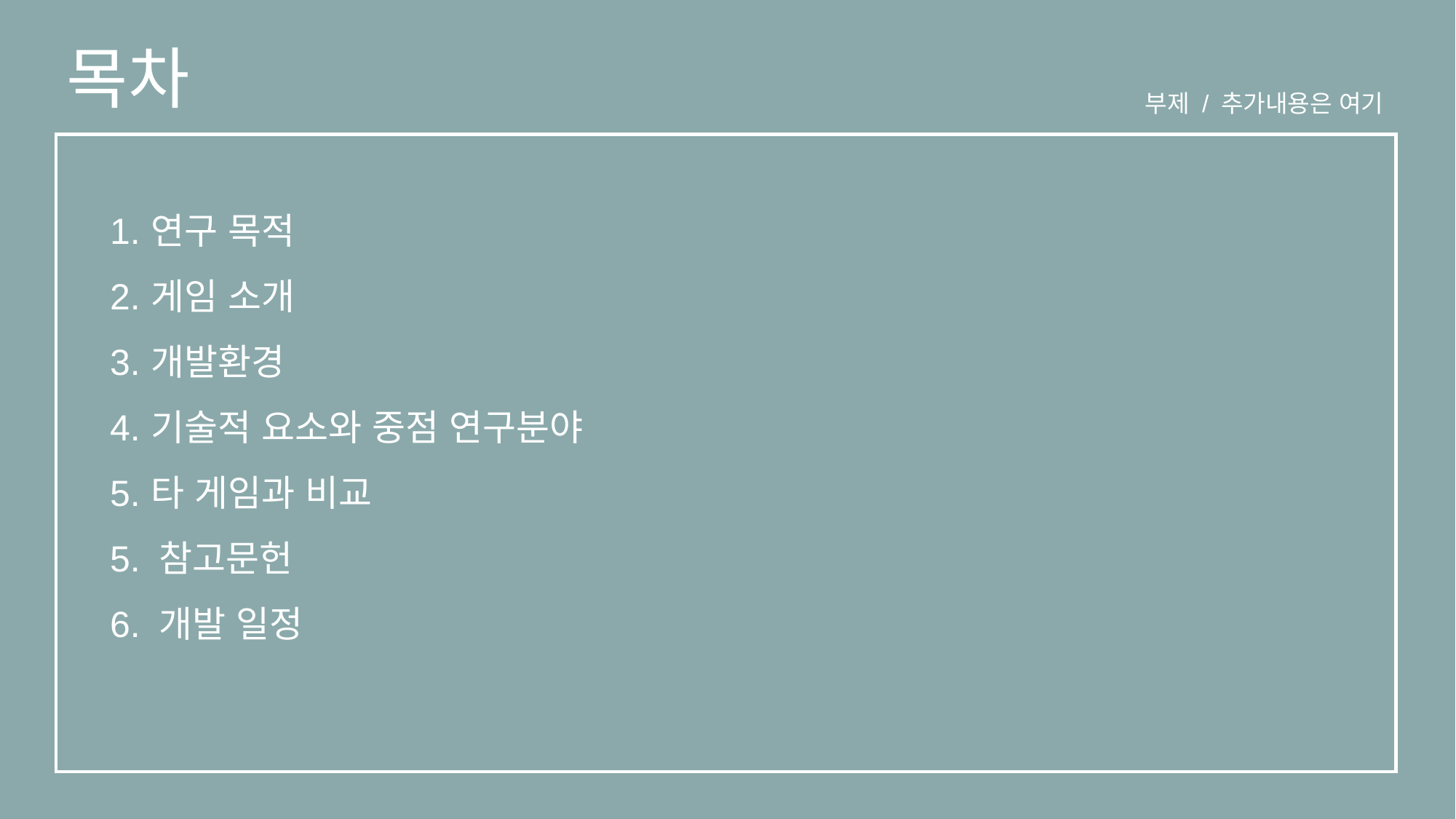

목차
부제 / 추가내용은 여기

연구 목적
게임 소개
개발환경
기술적 요소와 중점 연구분야
타 게임과 비교
5. 참고문헌
6. 개발 일정